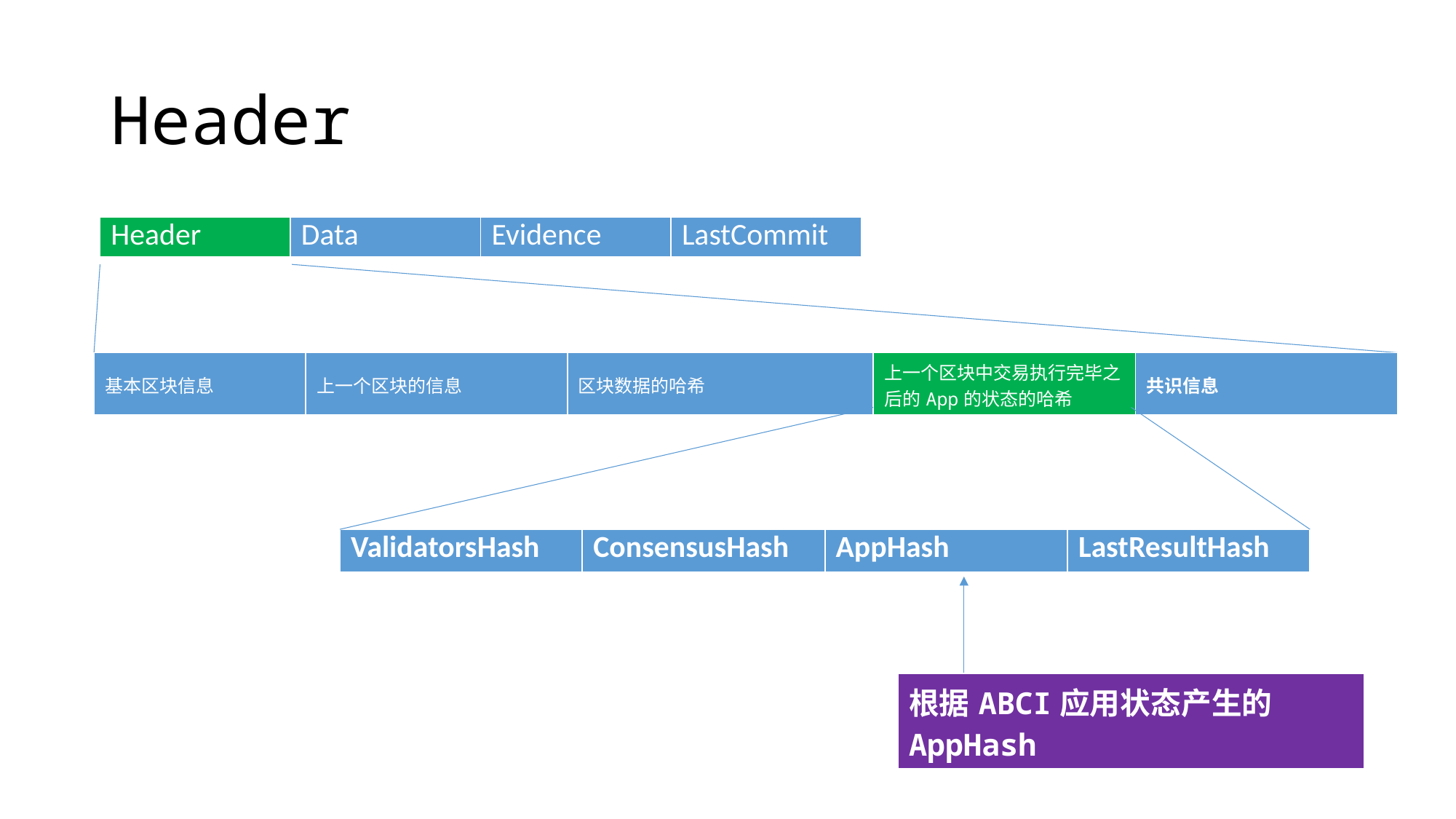

# Header
| Header | Data | Evidence | LastCommit |
| --- | --- | --- | --- |
| 基本区块信息 | 上一个区块的信息 | 区块数据的哈希 | 上一个区块中交易执行完毕之后的App的状态的哈希 | 共识信息 |
| --- | --- | --- | --- | --- |
| ValidatorsHash | ConsensusHash | AppHash | LastResultHash |
| --- | --- | --- | --- |
| 根据ABCI应用状态产生的AppHash |
| --- |